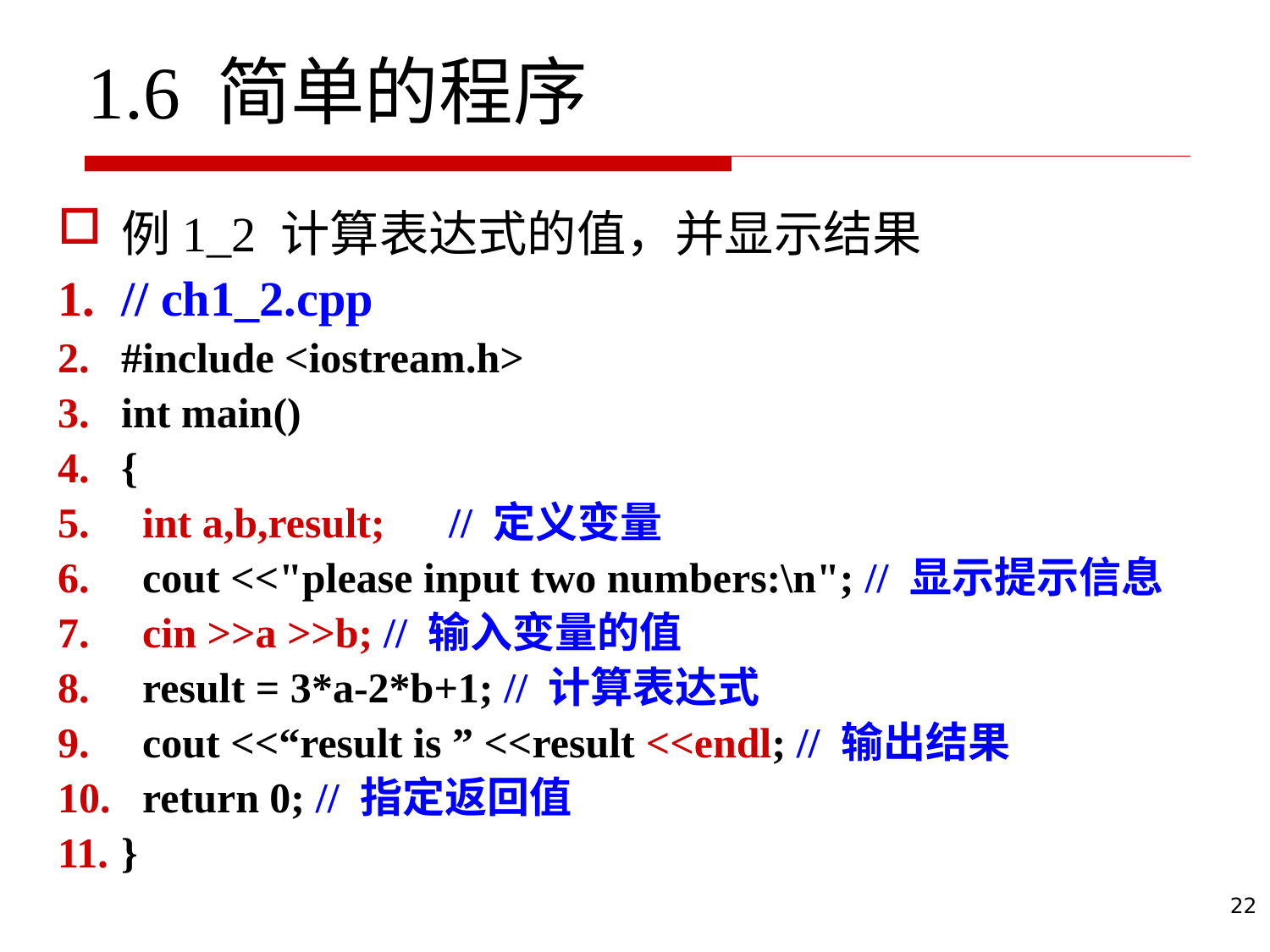

# 1.6 简单的程序
例1_2 计算表达式的值，并显示结果
// ch1_2.cpp
#include <iostream.h>
int main()
{
  int a,b,result;      // 定义变量
  cout <<"please input two numbers:\n"; // 显示提示信息
  cin >>a >>b; // 输入变量的值
  result = 3*a-2*b+1; // 计算表达式
  cout <<“result is ” <<result <<endl; // 输出结果
  return 0; // 指定返回值
}
22